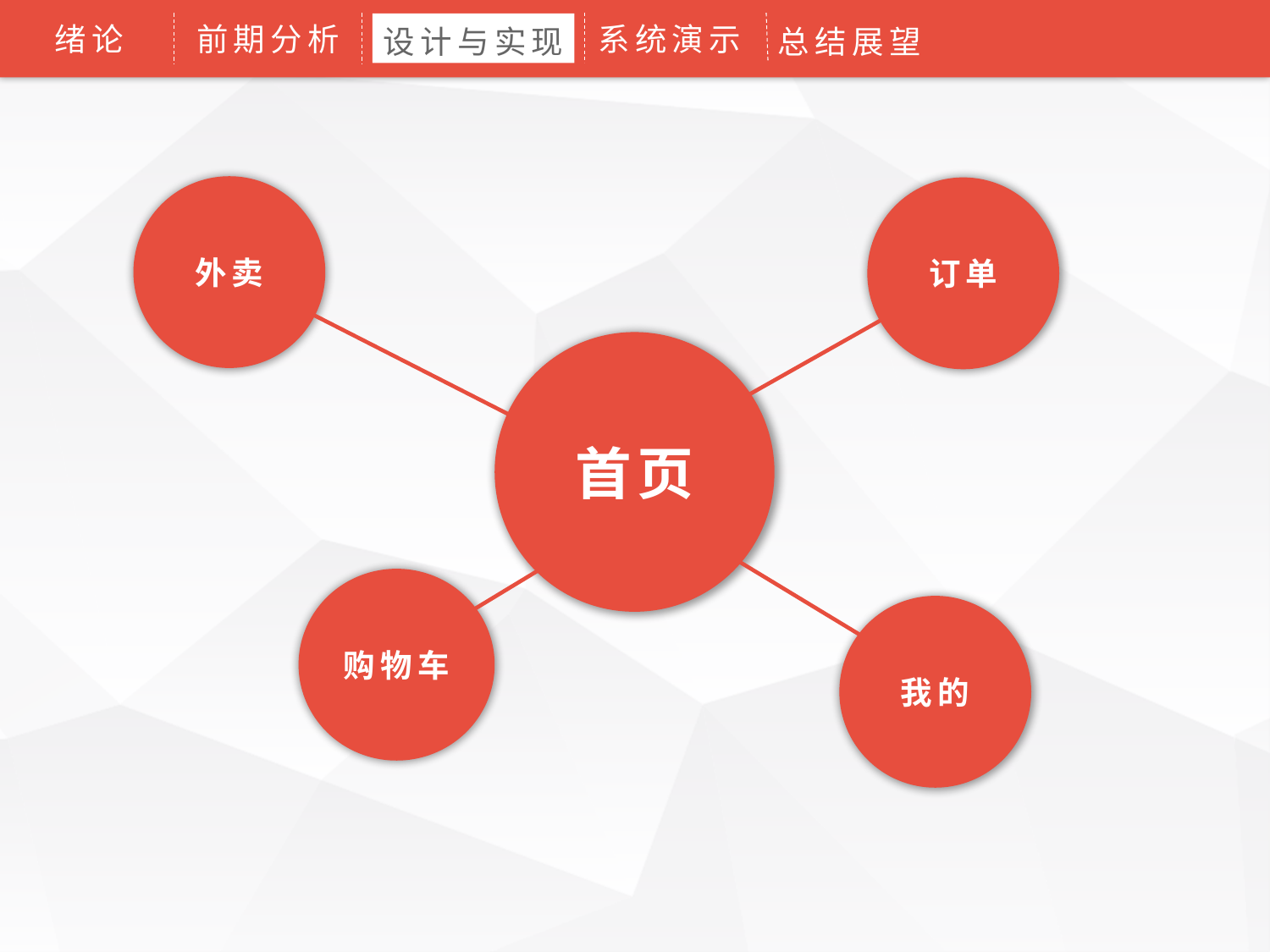

绪论
前期分析
系统演示

设计与实现
总结展望
外卖
订单
首页
购物车
我的